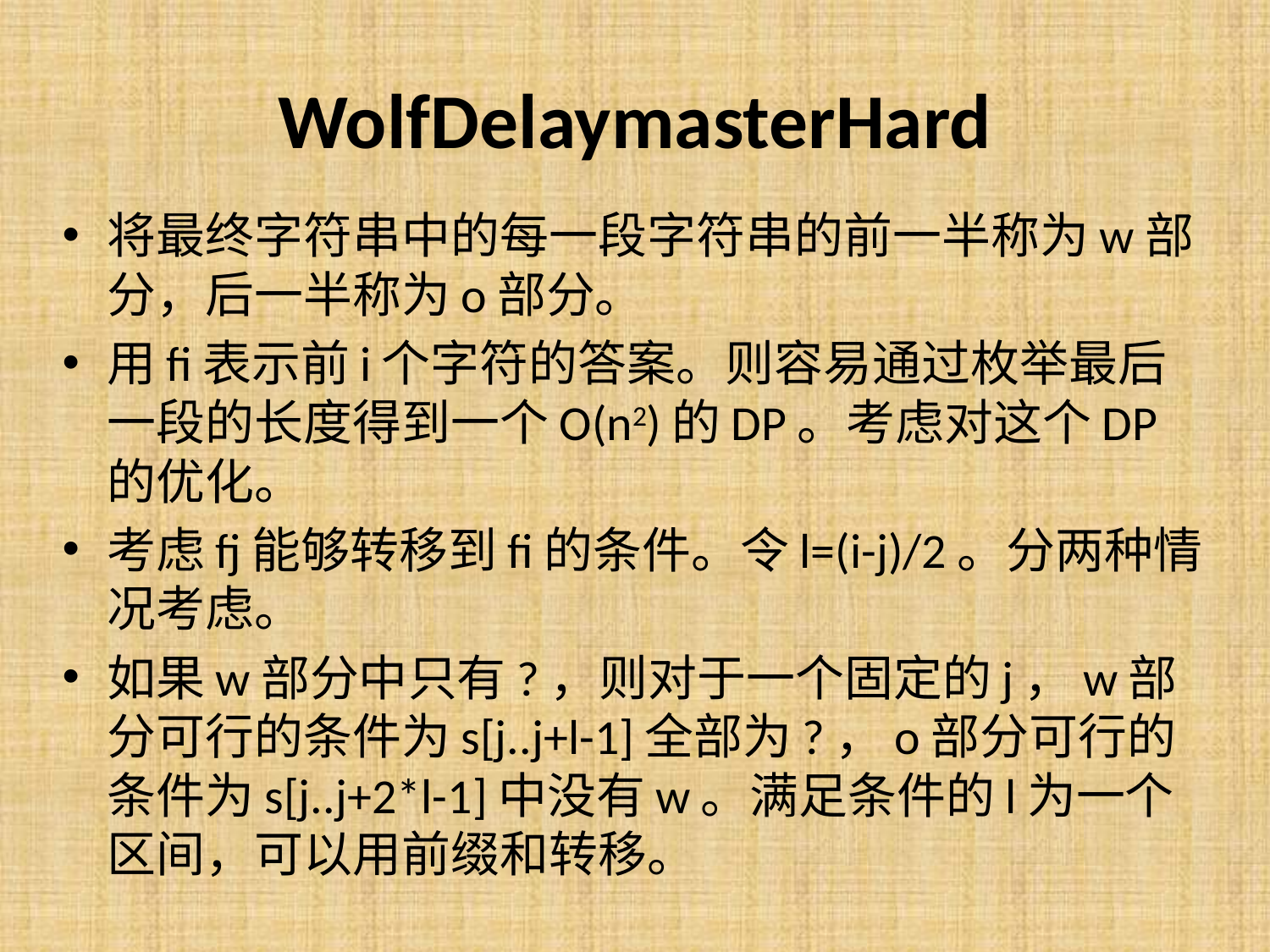

# WolfDelaymasterHard
将最终字符串中的每一段字符串的前一半称为w部分，后一半称为o部分。
用fi表示前i个字符的答案。则容易通过枚举最后一段的长度得到一个O(n2)的DP。考虑对这个DP的优化。
考虑fj能够转移到fi的条件。令l=(i-j)/2。分两种情况考虑。
如果w部分中只有?，则对于一个固定的j，w部分可行的条件为s[j..j+l-1]全部为?，o部分可行的条件为s[j..j+2*l-1]中没有w。满足条件的l为一个区间，可以用前缀和转移。